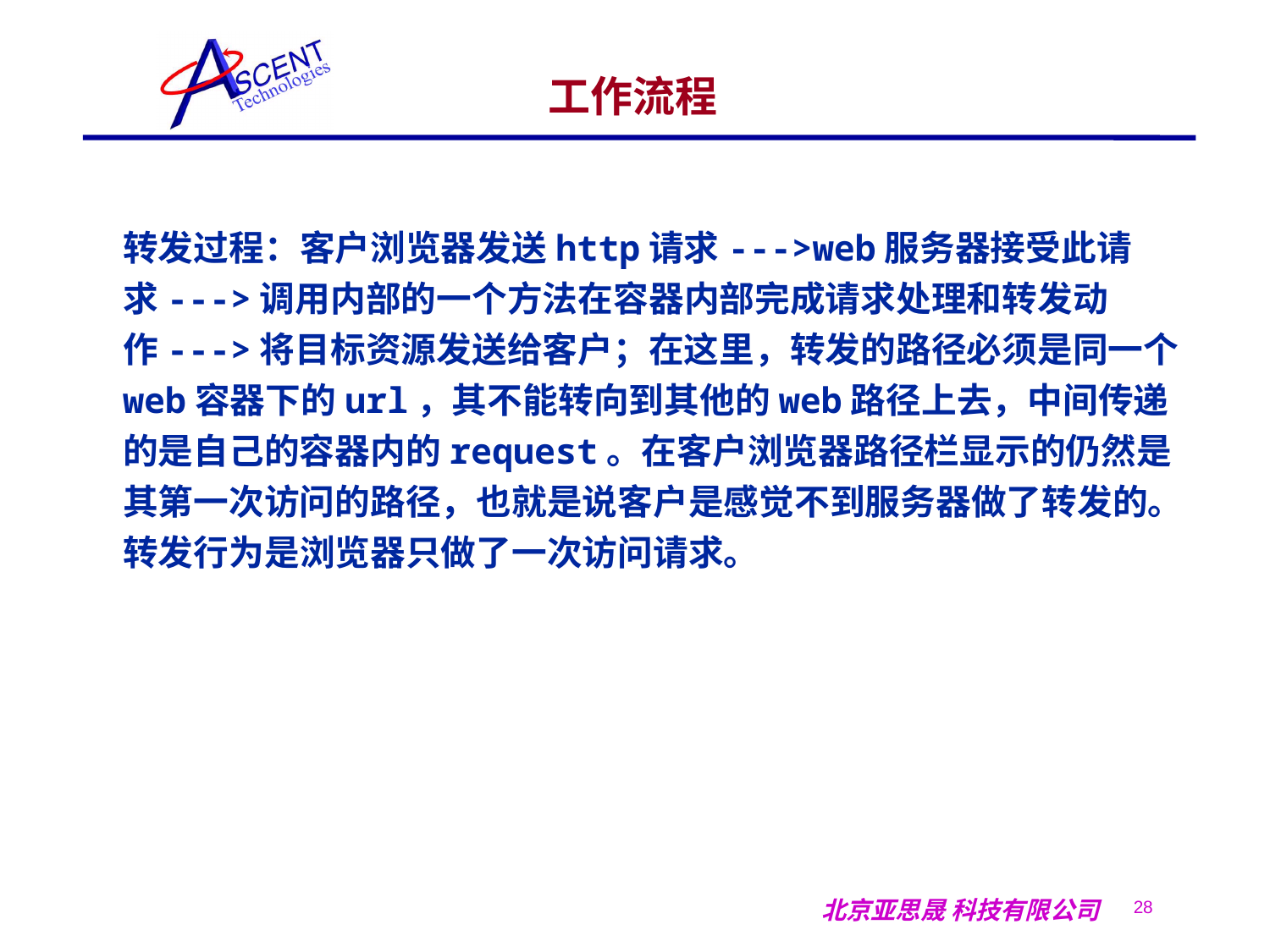

# 工作流程
转发过程：客户浏览器发送http请求--->web服务器接受此请求--->调用内部的一个方法在容器内部完成请求处理和转发动作--->将目标资源发送给客户；在这里，转发的路径必须是同一个web容器下的url，其不能转向到其他的web路径上去，中间传递的是自己的容器内的request。在客户浏览器路径栏显示的仍然是其第一次访问的路径，也就是说客户是感觉不到服务器做了转发的。转发行为是浏览器只做了一次访问请求。